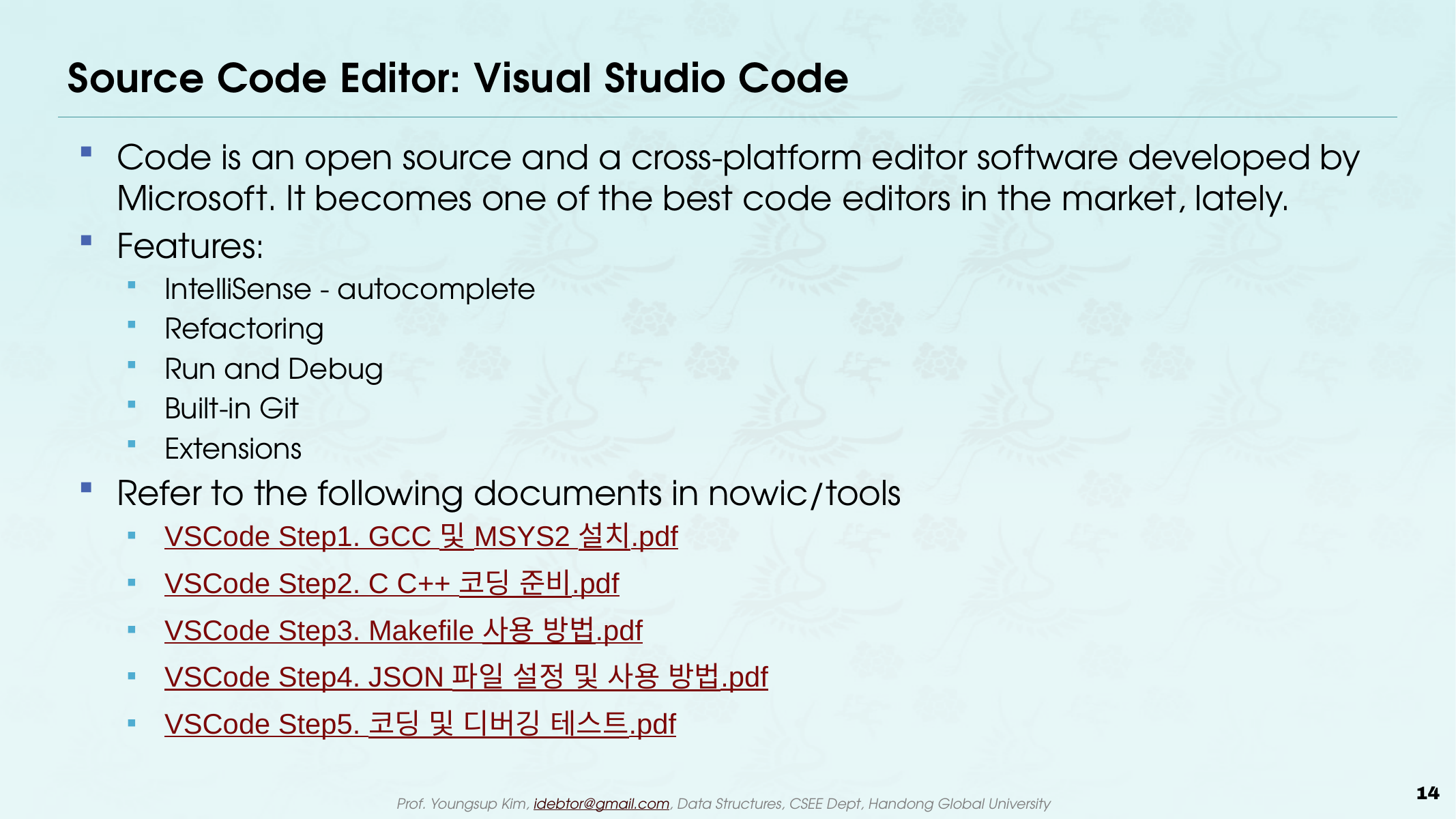

# Source Code Editor: Visual Studio Code
Code is an open source and a cross-platform editor software developed by Microsoft. It becomes one of the best code editors in the market, lately.
Features:
IntelliSense - autocomplete
Refactoring
Run and Debug
Built-in Git
Extensions
Refer to the following documents in nowic/tools
VSCode Step1. GCC 및 MSYS2 설치.pdf
VSCode Step2. C C++ 코딩 준비.pdf
VSCode Step3. Makefile 사용 방법.pdf
VSCode Step4. JSON 파일 설정 및 사용 방법.pdf
VSCode Step5. 코딩 및 디버깅 테스트.pdf

14